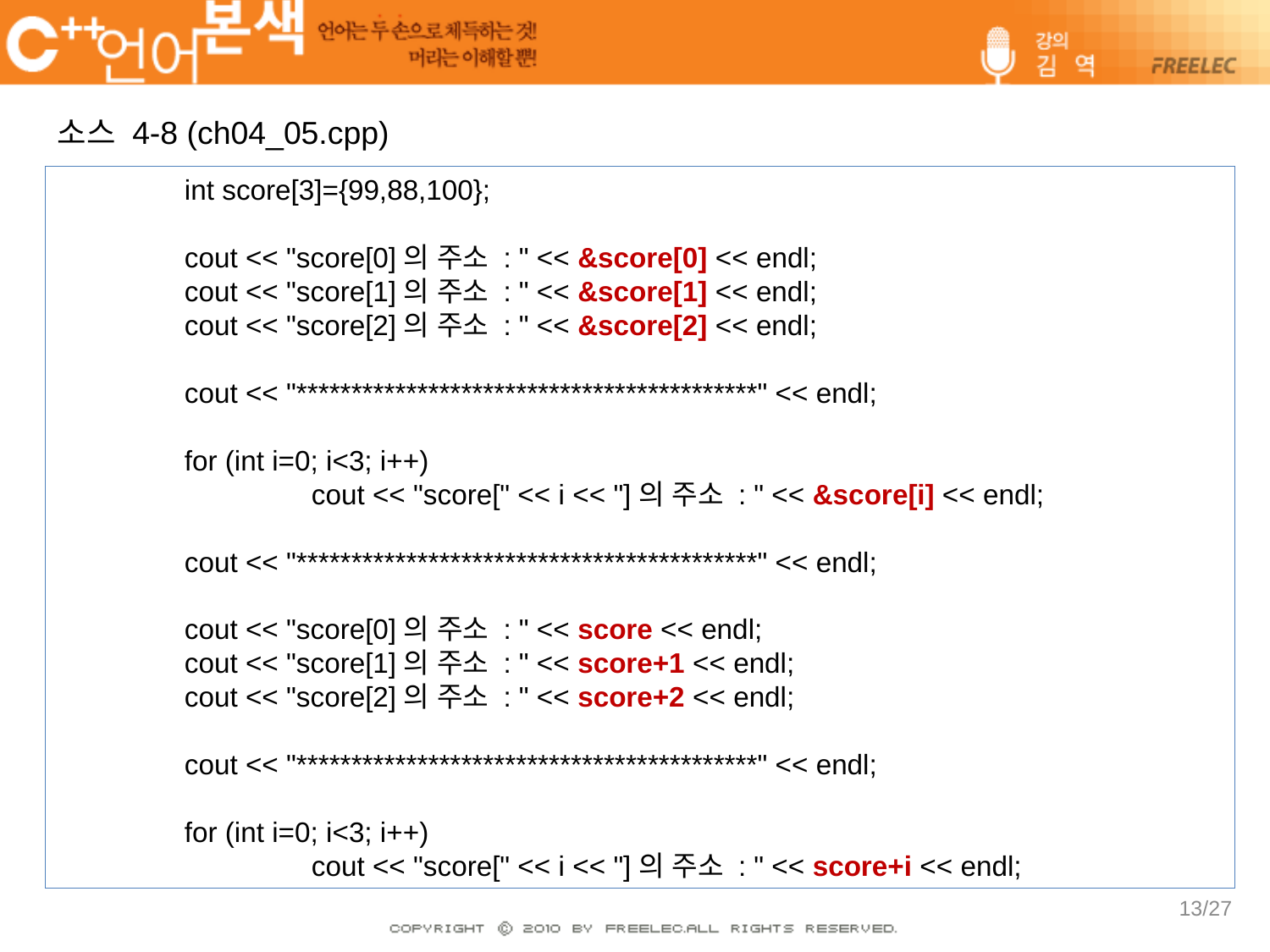

소스 4-8 (ch04_05.cpp)
	int score[3]={99,88,100};

	cout << "score[0]의 주소 : " << &score[0] << endl;
	cout << "score[1]의 주소 : " << &score[1] << endl;
	cout << "score[2]의 주소 : " << &score[2] << endl;

	cout << "******************************************" << endl;

	for (int i=0; i<3; i++)
		cout << "score[" << i << "]의 주소 : " << &score[i] << endl;

	cout << "******************************************" << endl;

	cout << "score[0]의 주소 : " << score << endl;
	cout << "score[1]의 주소 : " << score+1 << endl;
	cout << "score[2]의 주소 : " << score+2 << endl;

	cout << "******************************************" << endl;

	for (int i=0; i<3; i++)
		cout << "score[" << i << "]의 주소 : " << score+i << endl;
13/27